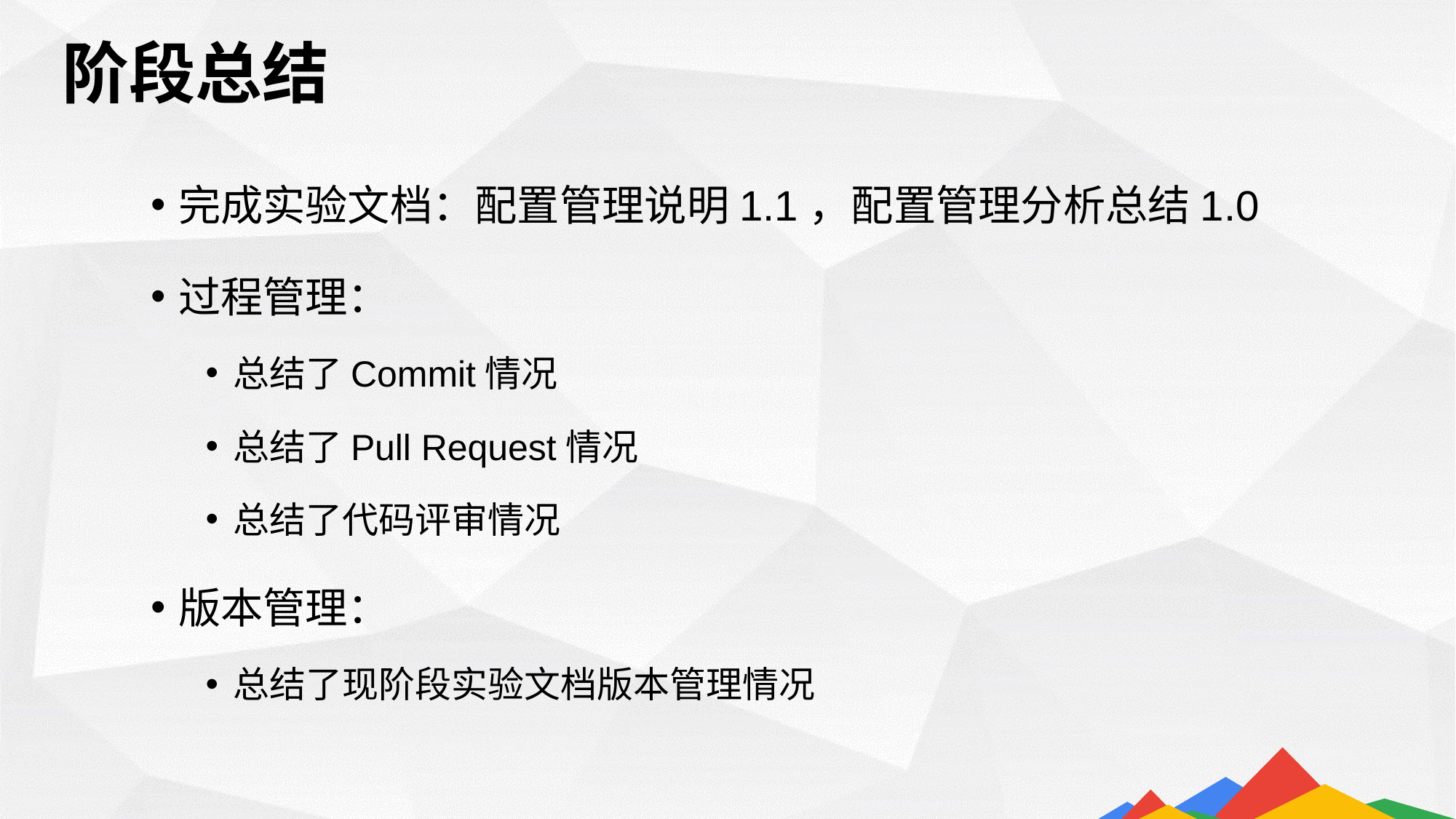

阶段总结
完成实验文档：配置管理说明1.1，配置管理分析总结1.0
过程管理：
总结了Commit情况
总结了Pull Request情况
总结了代码评审情况
版本管理：
总结了现阶段实验文档版本管理情况